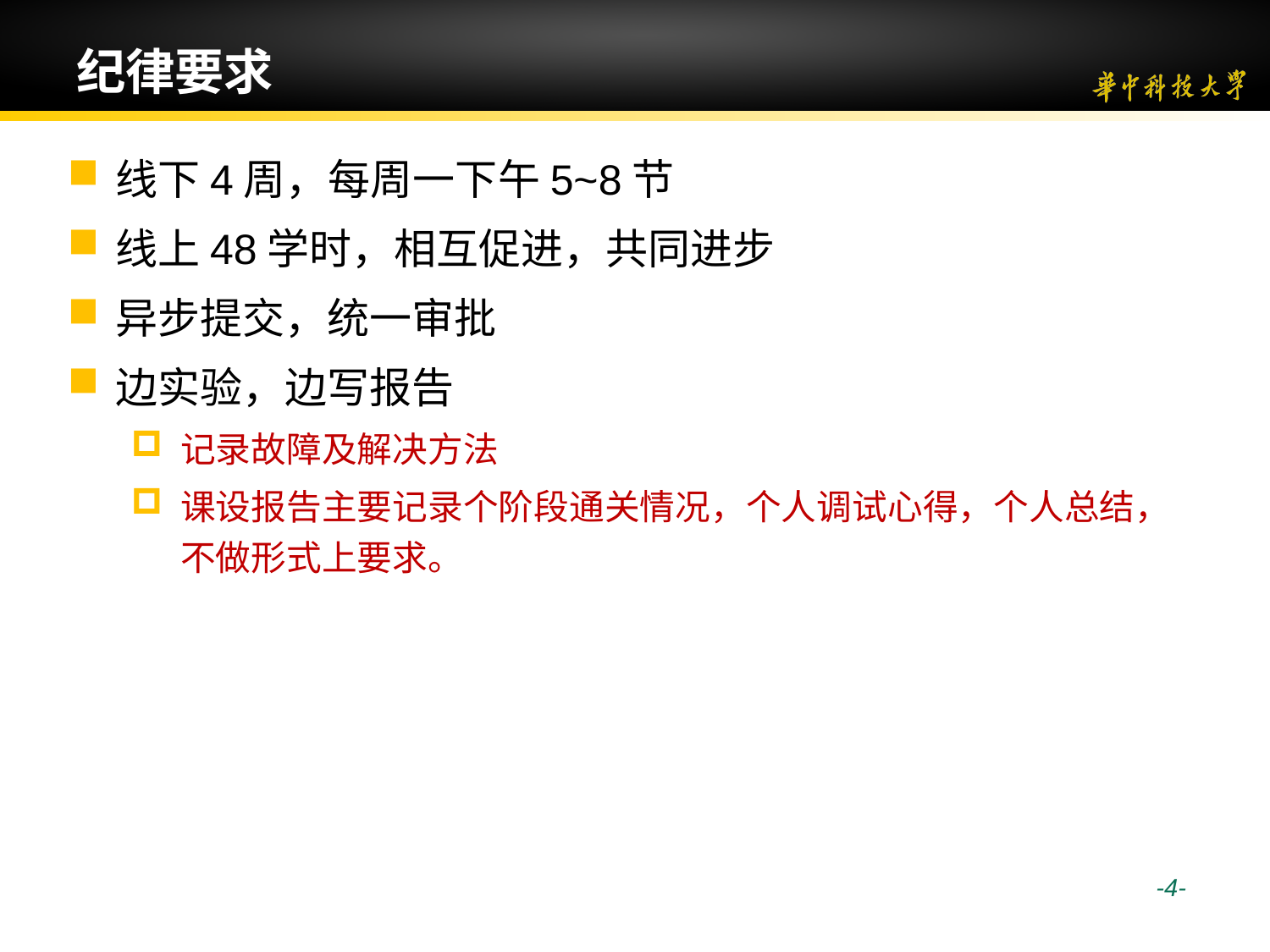

# 纪律要求
线下4周，每周一下午5~8节
线上48学时，相互促进，共同进步
异步提交，统一审批
边实验，边写报告
记录故障及解决方法
课设报告主要记录个阶段通关情况，个人调试心得，个人总结，不做形式上要求。
 -4-